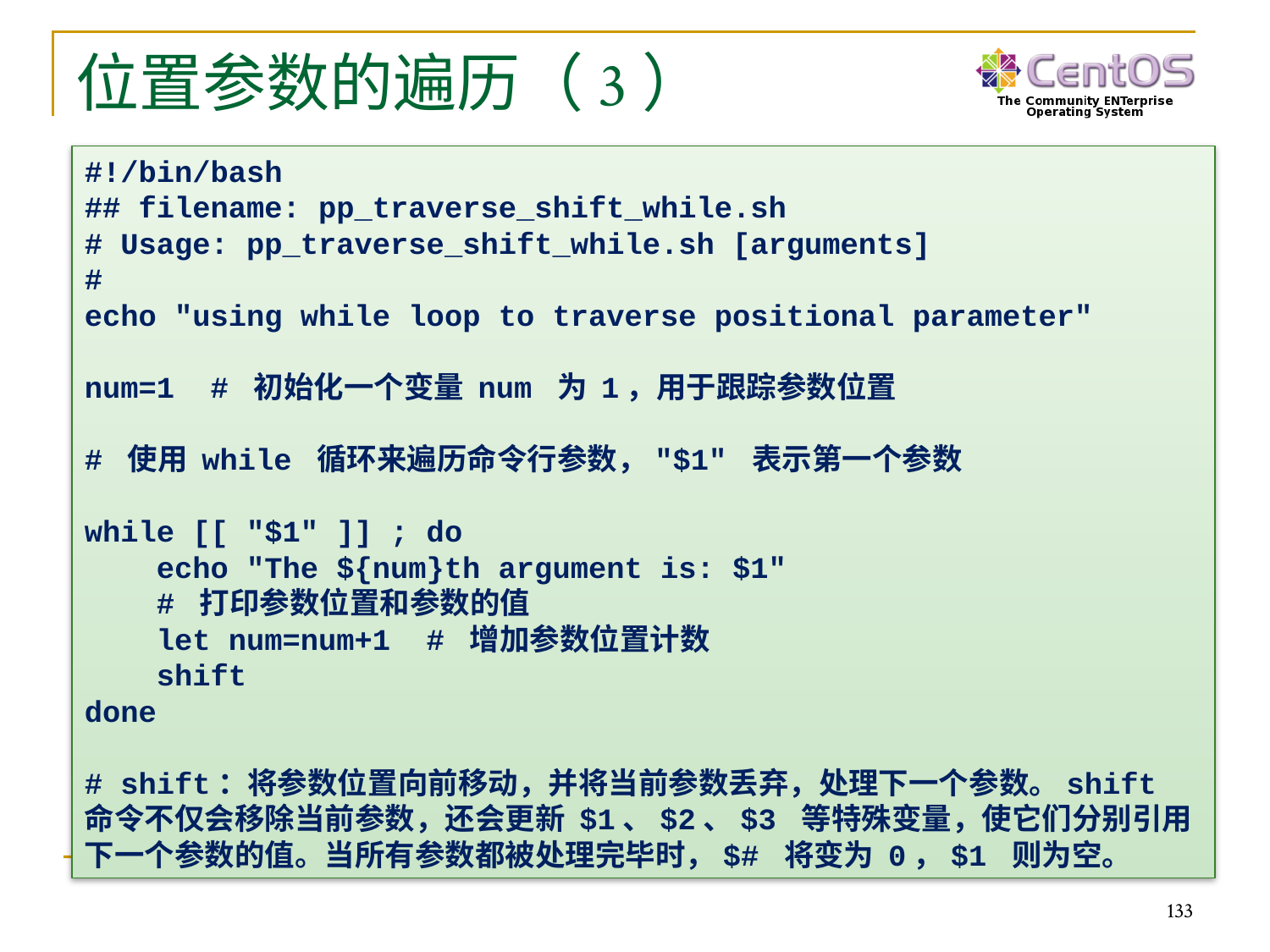

# 位置参数的遍历（3）
#!/bin/bash
## filename: pp_traverse_shift_while.sh
# Usage: pp_traverse_shift_while.sh [arguments]
#
echo "using while loop to traverse positional parameter"

num=1  # 初始化一个变量 num 为 1，用于跟踪参数位置

# 使用 while 循环来遍历命令行参数，"$1" 表示第一个参数

while [[ "$1" ]] ; do
    echo "The ${num}th argument is: $1"
    # 打印参数位置和参数的值
    let num=num+1  # 增加参数位置计数
    shift
done

# shift：将参数位置向前移动，并将当前参数丢弃，处理下一个参数。shift 命令不仅会移除当前参数，还会更新 $1、$2、$3 等特殊变量，使它们分别引用下一个参数的值。当所有参数都被处理完毕时，$# 将变为 0，$1 则为空。
133